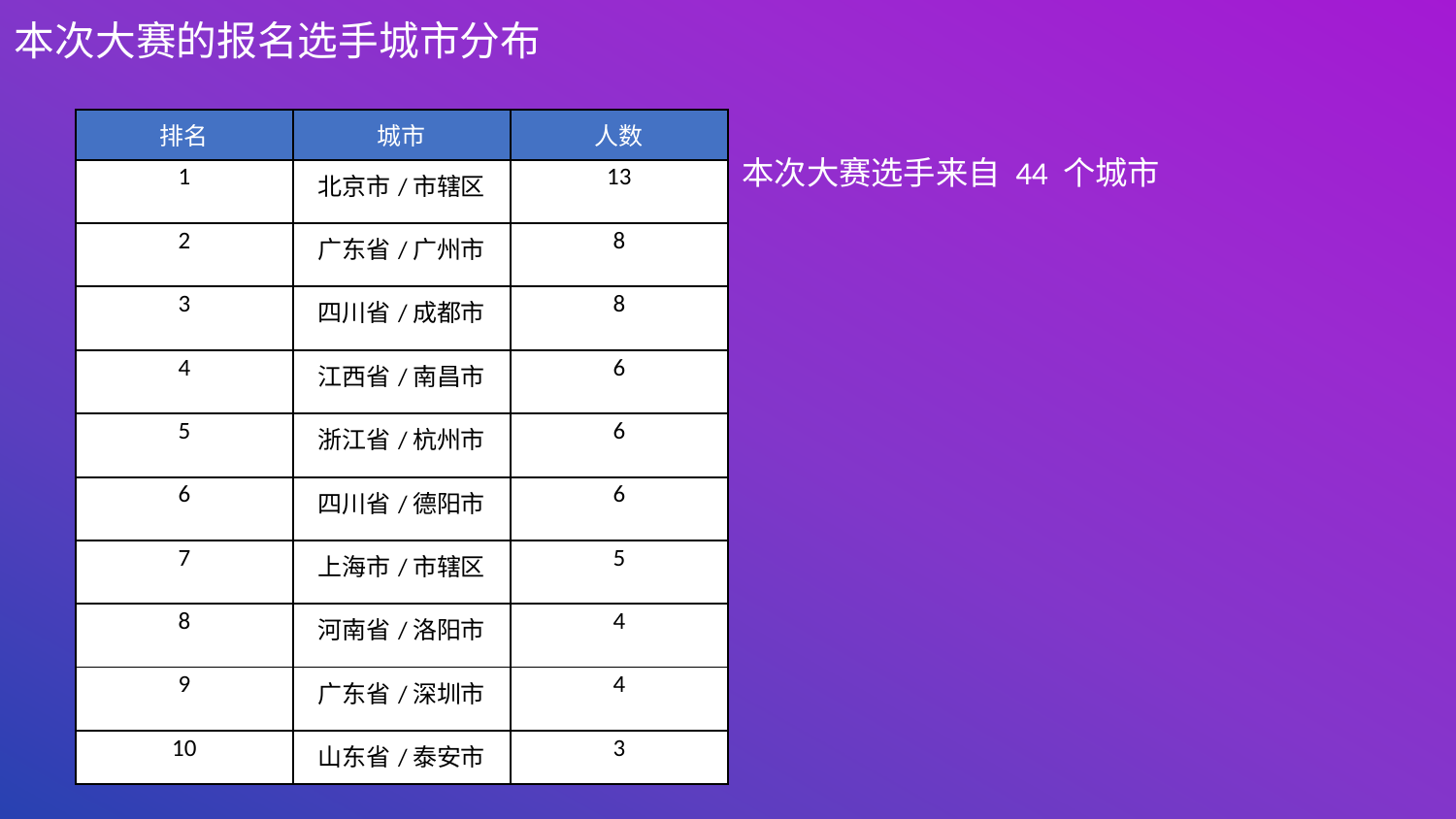

本次大赛的报名选手城市分布
| 排名 | 城市 | 人数 |
| --- | --- | --- |
| 1 | 北京市/市辖区 | 13 |
| 2 | 广东省/广州市 | 8 |
| 3 | 四川省/成都市 | 8 |
| 4 | 江西省/南昌市 | 6 |
| 5 | 浙江省/杭州市 | 6 |
| 6 | 四川省/德阳市 | 6 |
| 7 | 上海市/市辖区 | 5 |
| 8 | 河南省/洛阳市 | 4 |
| 9 | 广东省/深圳市 | 4 |
| 10 | 山东省/泰安市 | 3 |
本次大赛选手来自 44 个城市